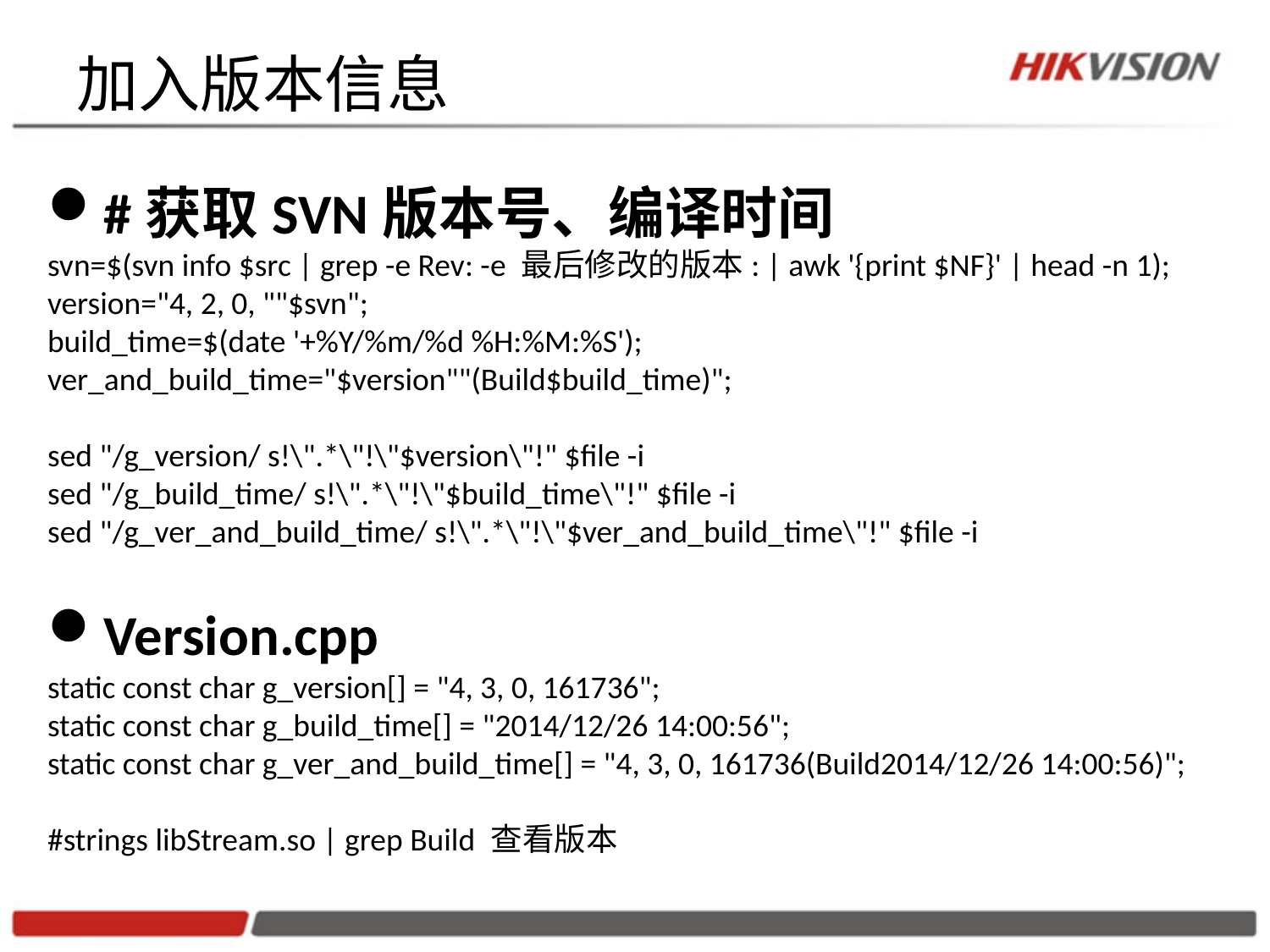

# 加入版本信息

#获取SVN版本号、编译时间
svn=$(svn info $src | grep -e Rev: -e 最后修改的版本: | awk '{print $NF}' | head -n 1);
version="4, 2, 0, ""$svn";
build_time=$(date '+%Y/%m/%d %H:%M:%S');
ver_and_build_time="$version""(Build$build_time)";

sed "/g_version/ s!\".*\"!\"$version\"!" $file -i
sed "/g_build_time/ s!\".*\"!\"$build_time\"!" $file -i
sed "/g_ver_and_build_time/ s!\".*\"!\"$ver_and_build_time\"!" $file -i

Version.cpp
static const char g_version[] = "4, 3, 0, 161736";
static const char g_build_time[] = "2014/12/26 14:00:56";
static const char g_ver_and_build_time[] = "4, 3, 0, 161736(Build2014/12/26 14:00:56)";

#strings libStream.so | grep Build 查看版本